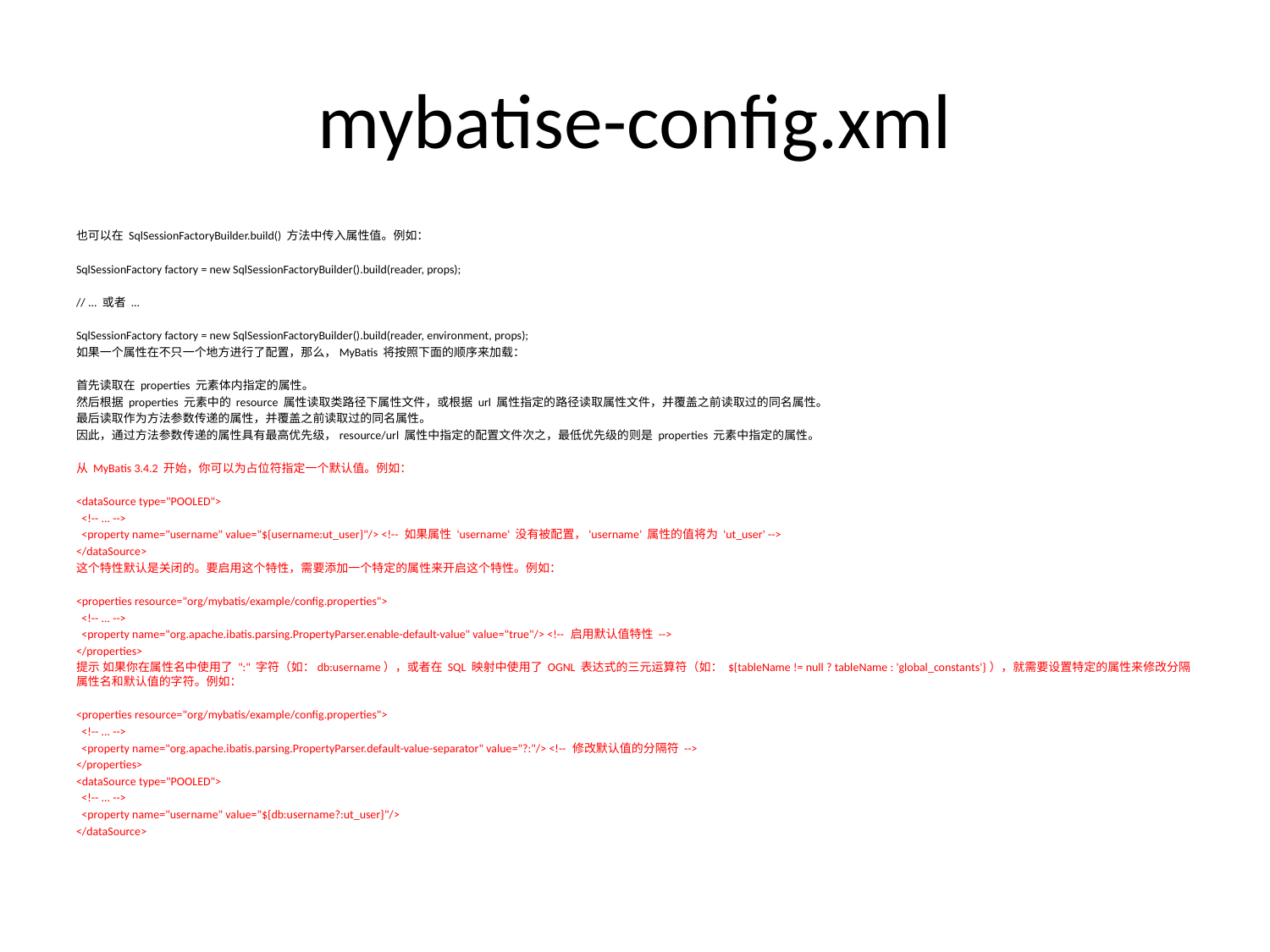

# mybatise-config.xml
也可以在 SqlSessionFactoryBuilder.build() 方法中传入属性值。例如：

SqlSessionFactory factory = new SqlSessionFactoryBuilder().build(reader, props);

// ... 或者 ...

SqlSessionFactory factory = new SqlSessionFactoryBuilder().build(reader, environment, props);
如果一个属性在不只一个地方进行了配置，那么，MyBatis 将按照下面的顺序来加载：

首先读取在 properties 元素体内指定的属性。
然后根据 properties 元素中的 resource 属性读取类路径下属性文件，或根据 url 属性指定的路径读取属性文件，并覆盖之前读取过的同名属性。
最后读取作为方法参数传递的属性，并覆盖之前读取过的同名属性。
因此，通过方法参数传递的属性具有最高优先级，resource/url 属性中指定的配置文件次之，最低优先级的则是 properties 元素中指定的属性。

从 MyBatis 3.4.2 开始，你可以为占位符指定一个默认值。例如：

<dataSource type="POOLED">
  <!-- ... -->
  <property name="username" value="${username:ut_user}"/> <!-- 如果属性 'username' 没有被配置，'username' 属性的值将为 'ut_user' -->
</dataSource>
这个特性默认是关闭的。要启用这个特性，需要添加一个特定的属性来开启这个特性。例如：

<properties resource="org/mybatis/example/config.properties">
  <!-- ... -->
  <property name="org.apache.ibatis.parsing.PropertyParser.enable-default-value" value="true"/> <!-- 启用默认值特性 -->
</properties>
提示 如果你在属性名中使用了 ":" 字符（如：db:username），或者在 SQL 映射中使用了 OGNL 表达式的三元运算符（如： ${tableName != null ? tableName : 'global_constants'}），就需要设置特定的属性来修改分隔属性名和默认值的字符。例如：

<properties resource="org/mybatis/example/config.properties">
  <!-- ... -->
  <property name="org.apache.ibatis.parsing.PropertyParser.default-value-separator" value="?:"/> <!-- 修改默认值的分隔符 -->
</properties>
<dataSource type="POOLED">
  <!-- ... -->
  <property name="username" value="${db:username?:ut_user}"/>
</dataSource>